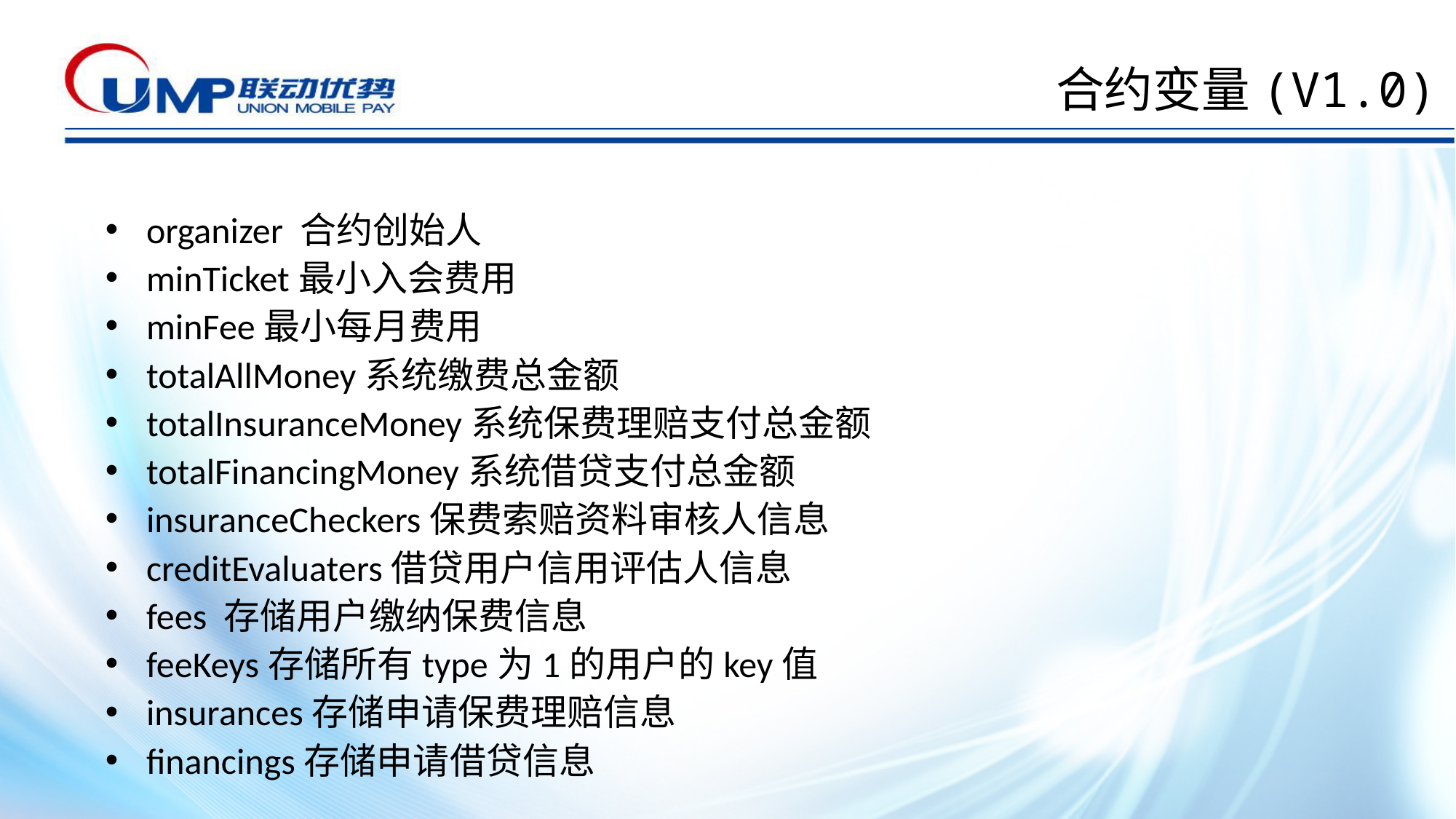

# 合约变量(V1.0)
organizer 合约创始人
minTicket最小入会费用
minFee最小每月费用
totalAllMoney系统缴费总金额
totalInsuranceMoney系统保费理赔支付总金额
totalFinancingMoney系统借贷支付总金额
insuranceCheckers保费索赔资料审核人信息
creditEvaluaters借贷用户信用评估人信息
fees 存储用户缴纳保费信息
feeKeys存储所有type为1的用户的key值
insurances存储申请保费理赔信息
financings存储申请借贷信息